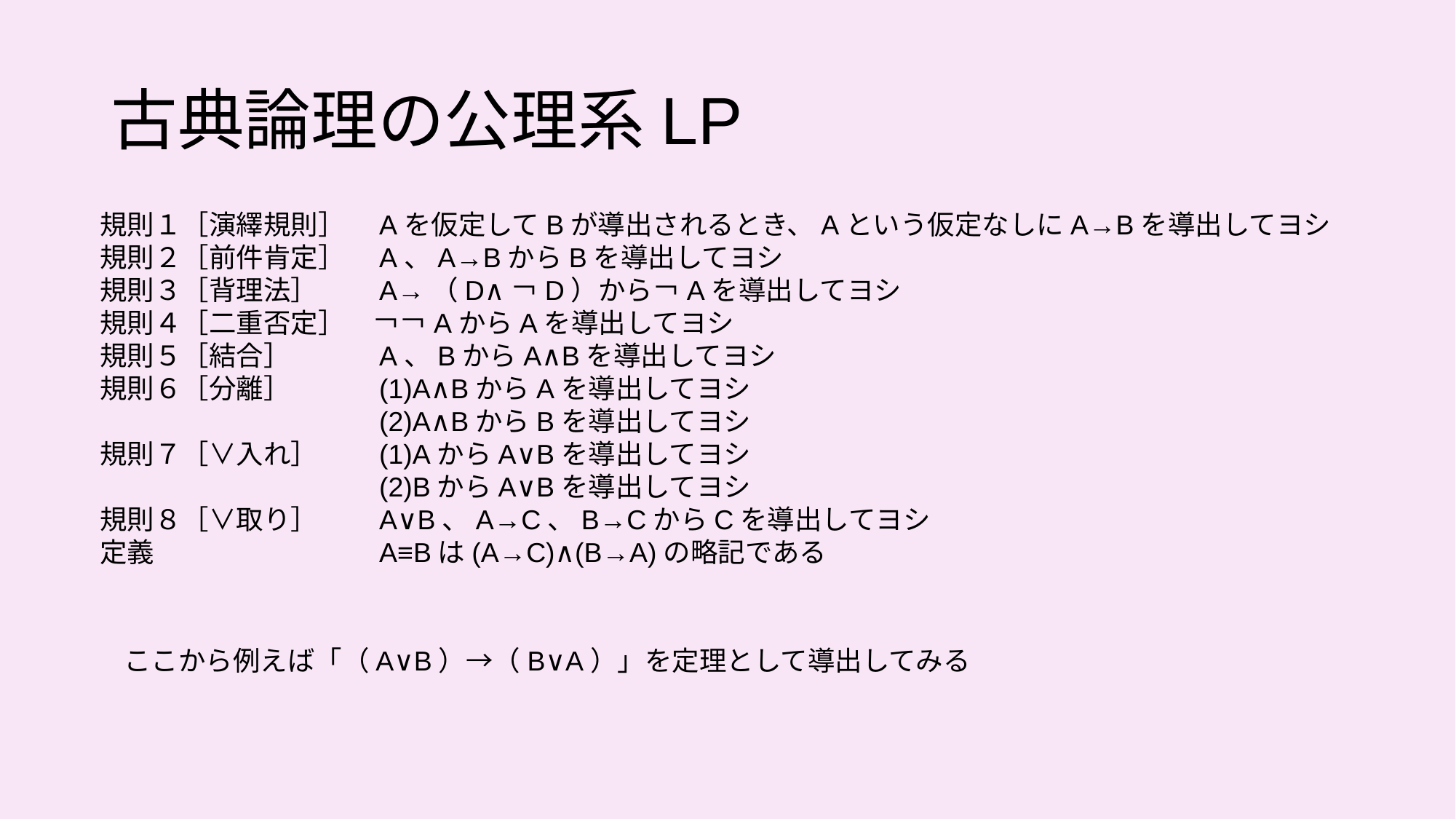

# 古典論理の公理系LP
規則１［演繹規則］　Aを仮定してBが導出されるとき、Aという仮定なしにA→Bを導出してヨシ
規則２［前件肯定］　A、A→BからBを導出してヨシ
規則３［背理法］　　A→（D∧￢D）から￢Aを導出してヨシ
規則４［二重否定］　￢￢AからAを導出してヨシ
規則５［結合］　　　A、BからA∧Bを導出してヨシ
規則６［分離］　　　(1)A∧BからAを導出してヨシ
　　　　　　　　　　(2)A∧BからBを導出してヨシ
規則７［∨入れ］　　(1)AからA∨Bを導出してヨシ
　　　　　　　　　　(2)BからA∨Bを導出してヨシ
規則８［∨取り］　　A∨B、A→C、B→CからCを導出してヨシ
定義　　　　　　　　A≡Bは(A→C)∧(B→A)の略記である
ここから例えば「（A∨B）→（B∨A）」を定理として導出してみる